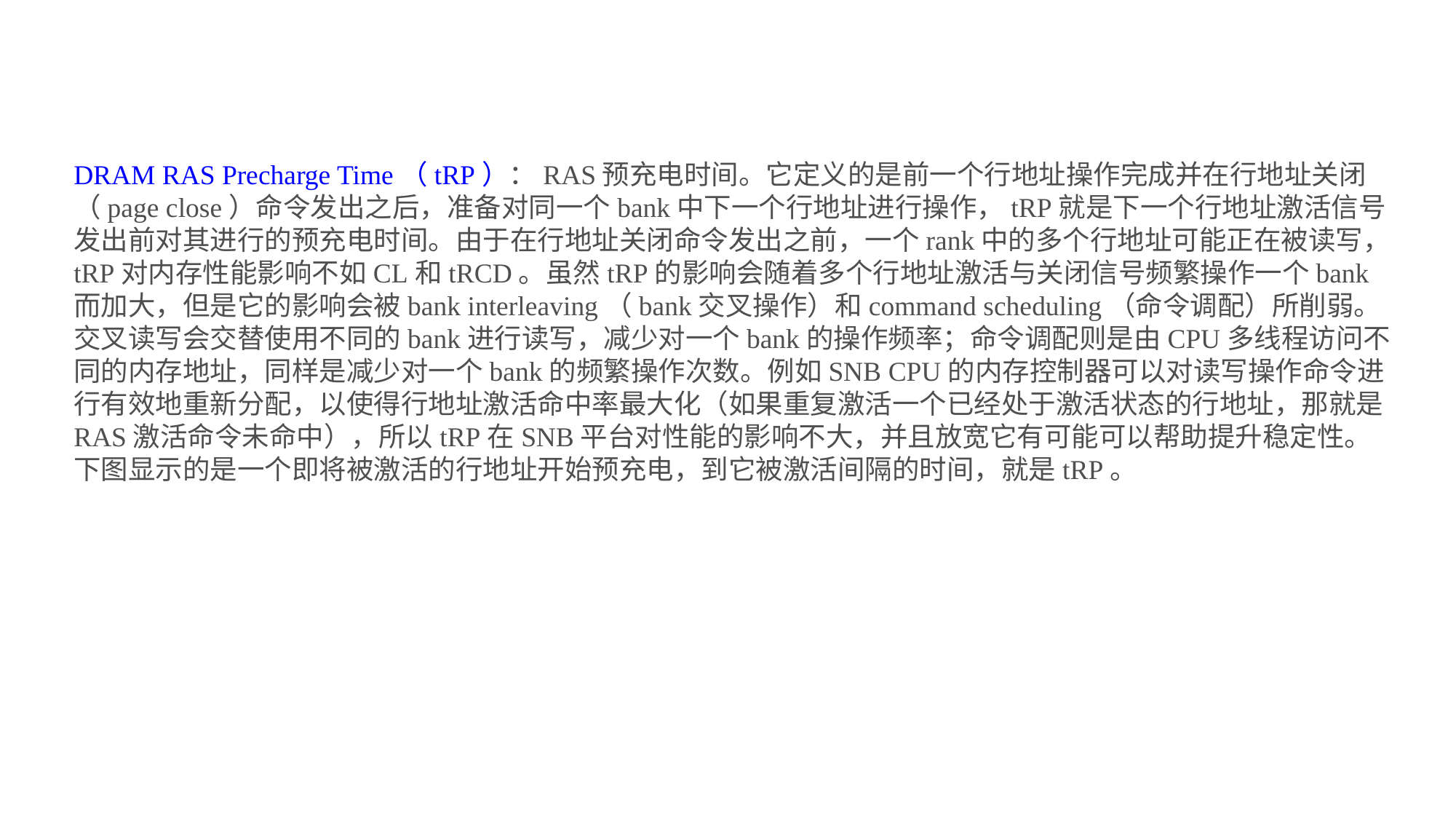

DRAM RAS Precharge Time（tRP）：RAS预充电时间。它定义的是前一个行地址操作完成并在行地址关闭（page close）命令发出之后，准备对同一个bank中下一个行地址进行操作，tRP就是下一个行地址激活信号发出前对其进行的预充电时间。由于在行地址关闭命令发出之前，一个rank中的多个行地址可能正在被读写，tRP对内存性能影响不如CL和tRCD。虽然tRP的影响会随着多个行地址激活与关闭信号频繁操作一个bank而加大，但是它的影响会被bank interleaving（bank交叉操作）和command scheduling（命令调配）所削弱。交叉读写会交替使用不同的bank进行读写，减少对一个bank的操作频率；命令调配则是由CPU多线程访问不同的内存地址，同样是减少对一个bank的频繁操作次数。例如SNB CPU的内存控制器可以对读写操作命令进行有效地重新分配，以使得行地址激活命中率最大化（如果重复激活一个已经处于激活状态的行地址，那就是RAS激活命令未命中），所以tRP在SNB平台对性能的影响不大，并且放宽它有可能可以帮助提升稳定性。下图显示的是一个即将被激活的行地址开始预充电，到它被激活间隔的时间，就是tRP。